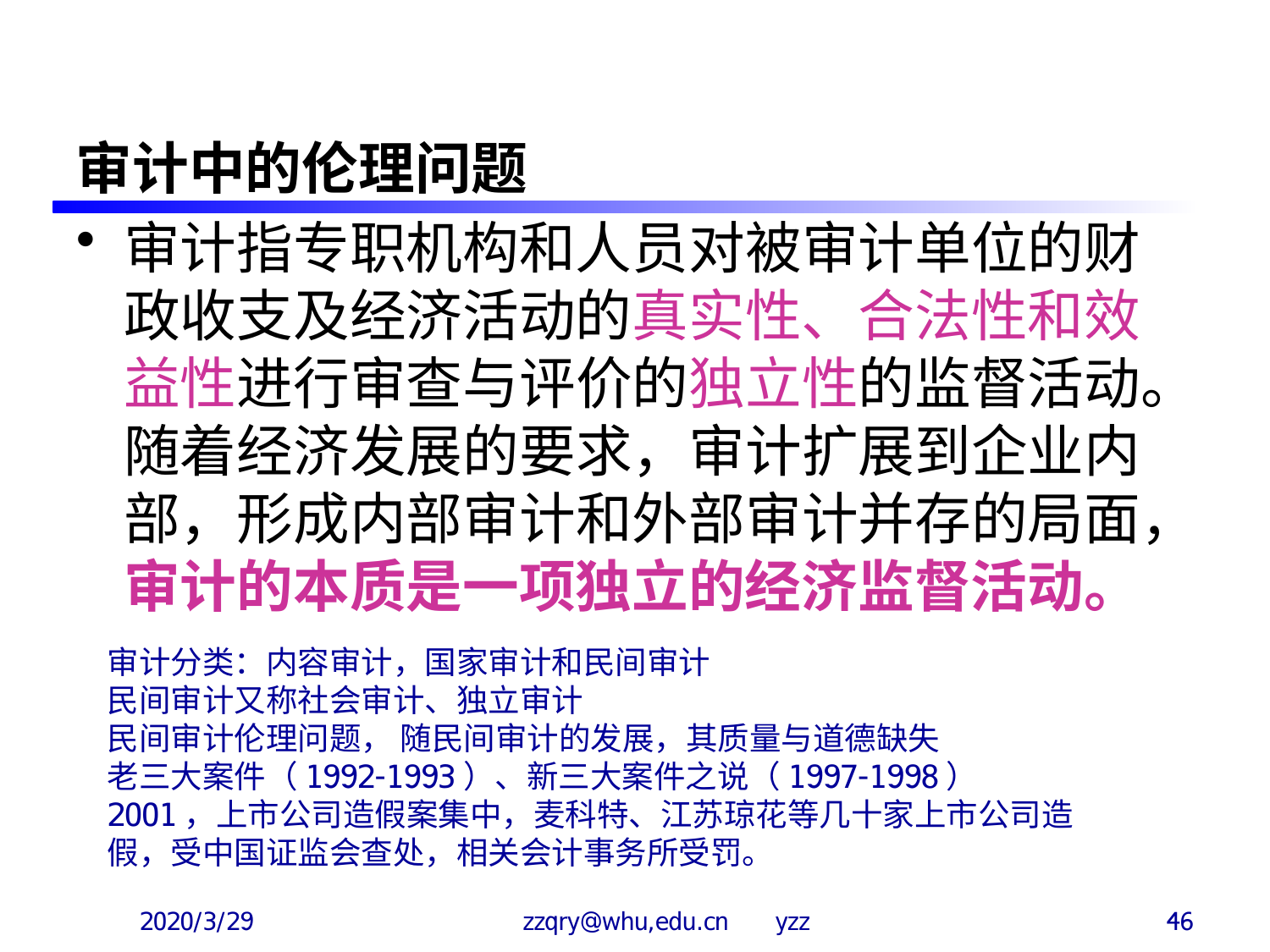

审计中的伦理问题
审计指专职机构和人员对被审计单位的财政收支及经济活动的真实性、合法性和效益性进行审查与评价的独立性的监督活动。随着经济发展的要求，审计扩展到企业内部，形成内部审计和外部审计并存的局面，审计的本质是一项独立的经济监督活动。

审计分类：内容审计，国家审计和民间审计
民间审计又称社会审计、独立审计
民间审计伦理问题， 随民间审计的发展，其质量与道德缺失
老三大案件（1992-1993）、新三大案件之说（1997-1998）
2001，上市公司造假案集中，麦科特、江苏琼花等几十家上市公司造假，受中国证监会查处，相关会计事务所受罚。

2020/3/29
zzqry@whu,edu.cn      yzz
46